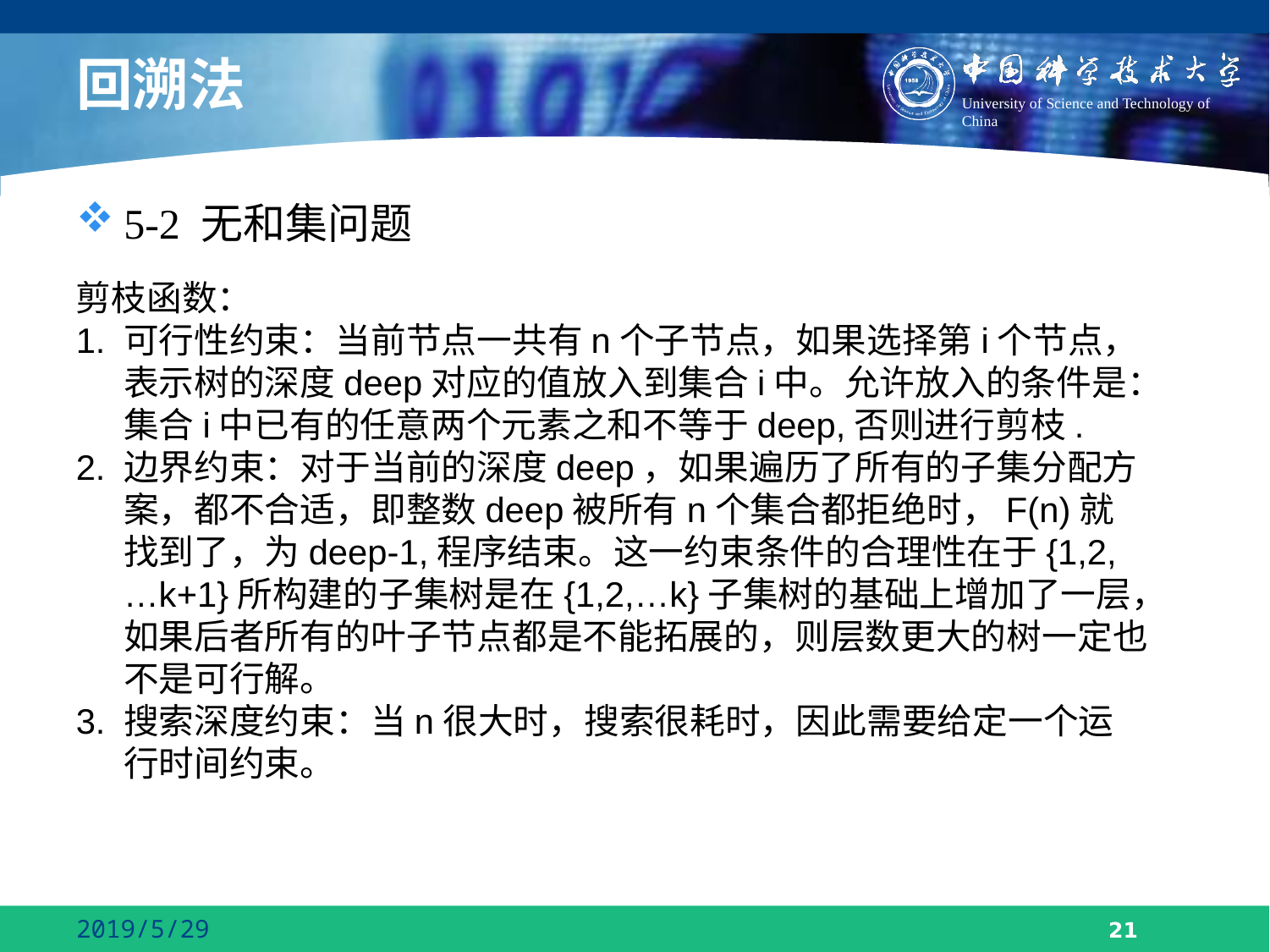

# 回溯法
5-2 无和集问题
剪枝函数：
可行性约束：当前节点一共有n个子节点，如果选择第i个节点，表示树的深度deep对应的值放入到集合i中。允许放入的条件是：集合i中已有的任意两个元素之和不等于deep,否则进行剪枝.
边界约束：对于当前的深度deep，如果遍历了所有的子集分配方案，都不合适，即整数deep被所有n个集合都拒绝时，F(n)就找到了，为deep-1,程序结束。这一约束条件的合理性在于{1,2,…k+1}所构建的子集树是在{1,2,…k}子集树的基础上增加了一层，如果后者所有的叶子节点都是不能拓展的，则层数更大的树一定也不是可行解。
搜索深度约束：当n很大时，搜索很耗时，因此需要给定一个运行时间约束。
2019/5/29